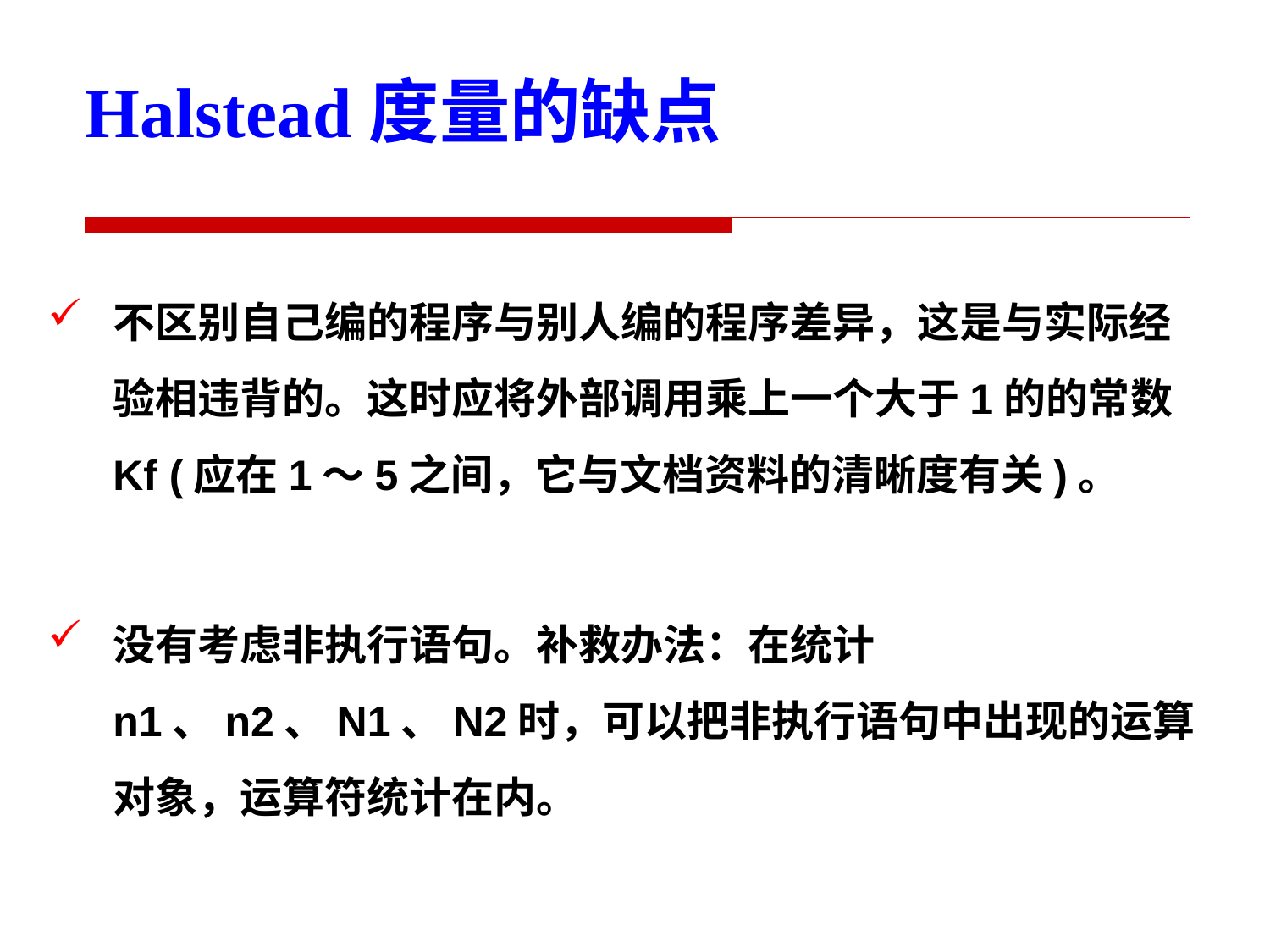

Halstead度量的缺点
不区别自己编的程序与别人编的程序差异，这是与实际经验相违背的。这时应将外部调用乘上一个大于1的的常数Kf (应在1～5之间，它与文档资料的清晰度有关)。

没有考虑非执行语句。补救办法：在统计n1、n2、N1、N2时，可以把非执行语句中出现的运算对象，运算符统计在内。